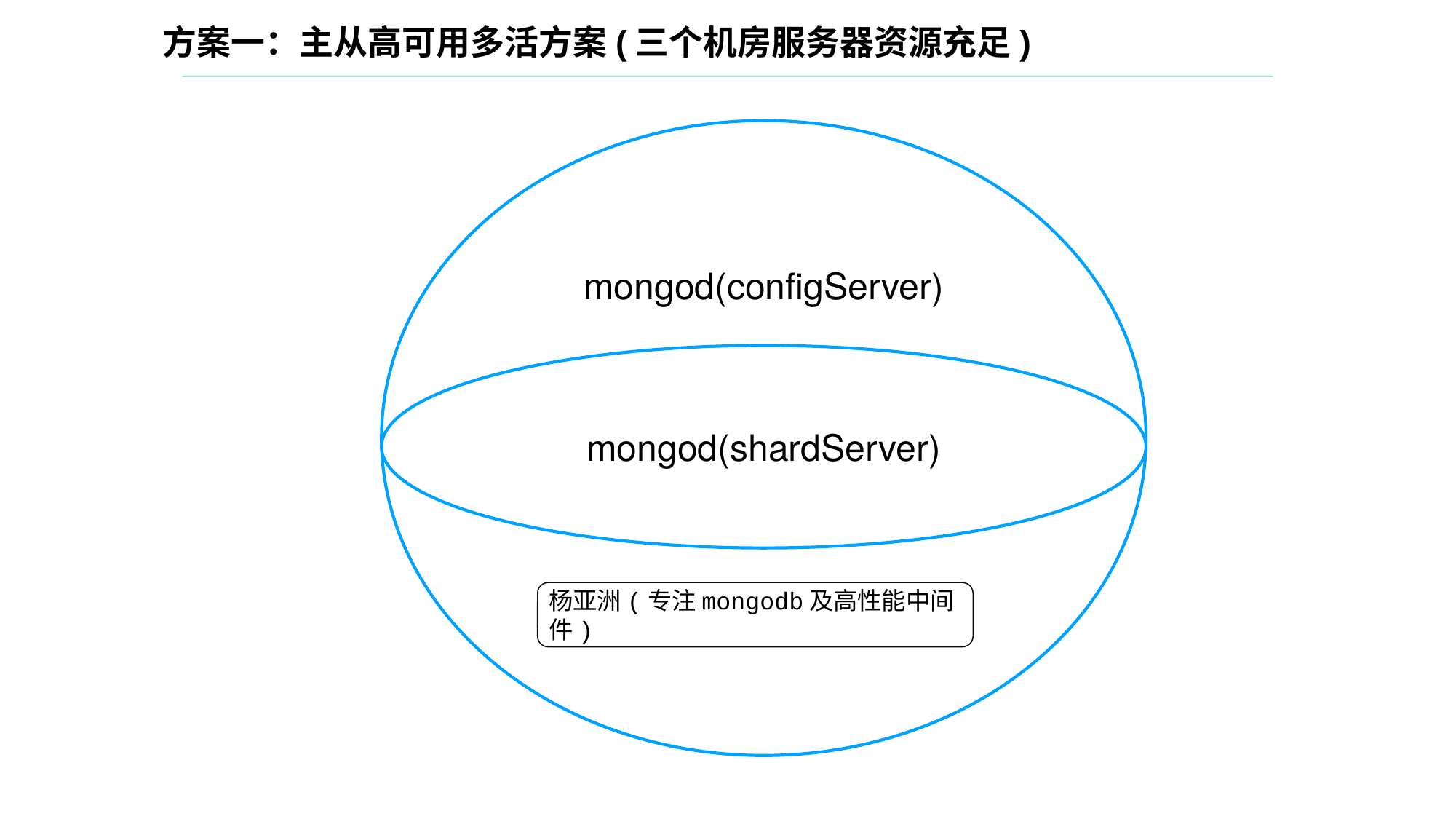

方案一：主从高可用多活方案(三个机房服务器资源充足)

                                     mongod(configServer)

mongod(shardServer)

杨亚洲(专注mongodb及高性能中间件)